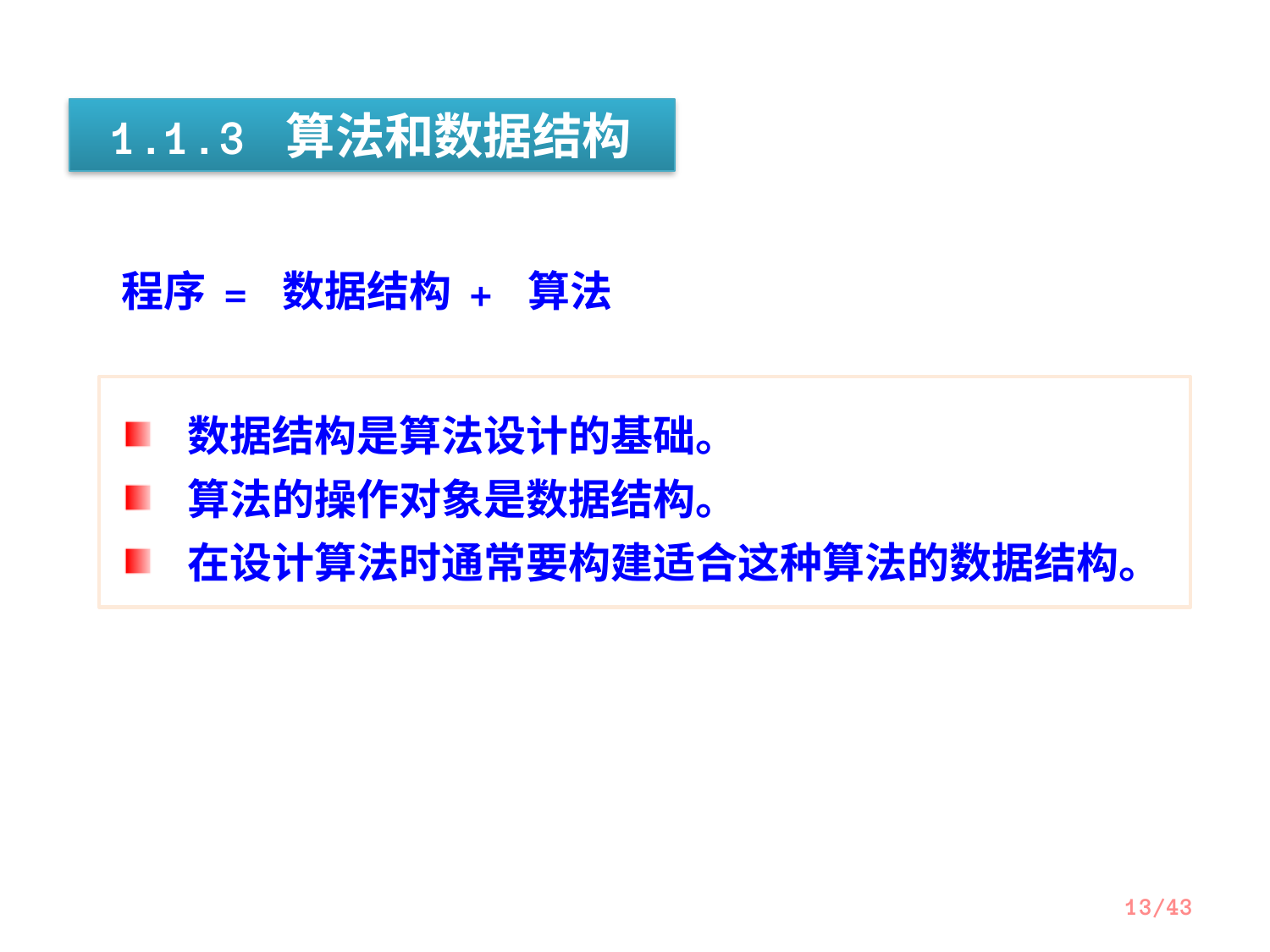

1.1.3 算法和数据结构
程序 = 数据结构 + 算法
数据结构是算法设计的基础。
算法的操作对象是数据结构。
在设计算法时通常要构建适合这种算法的数据结构。
13/43